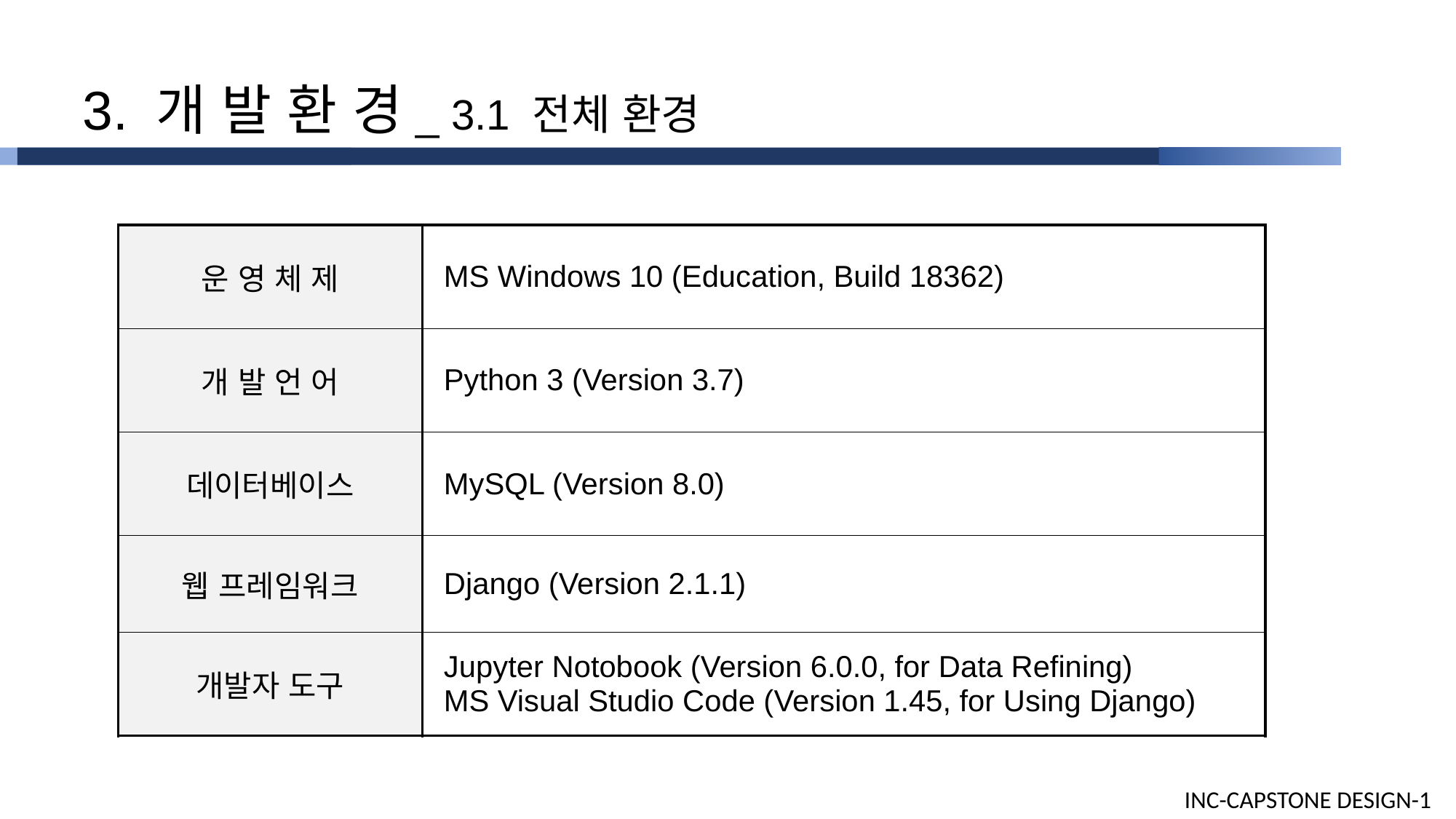

3. 개 발 환 경_ 3.1 전체 환경
| 운 영 체 제 | MS Windows 10 (Education, Build 18362) |
| --- | --- |
| 개 발 언 어 | Python 3 (Version 3.7) |
| 데이터베이스 | MySQL (Version 8.0) |
| 웹 프레임워크 | Django (Version 2.1.1) |
| 개발자 도구 | Jupyter Notobook (Version 6.0.0, for Data Refining) MS Visual Studio Code (Version 1.45, for Using Django) |